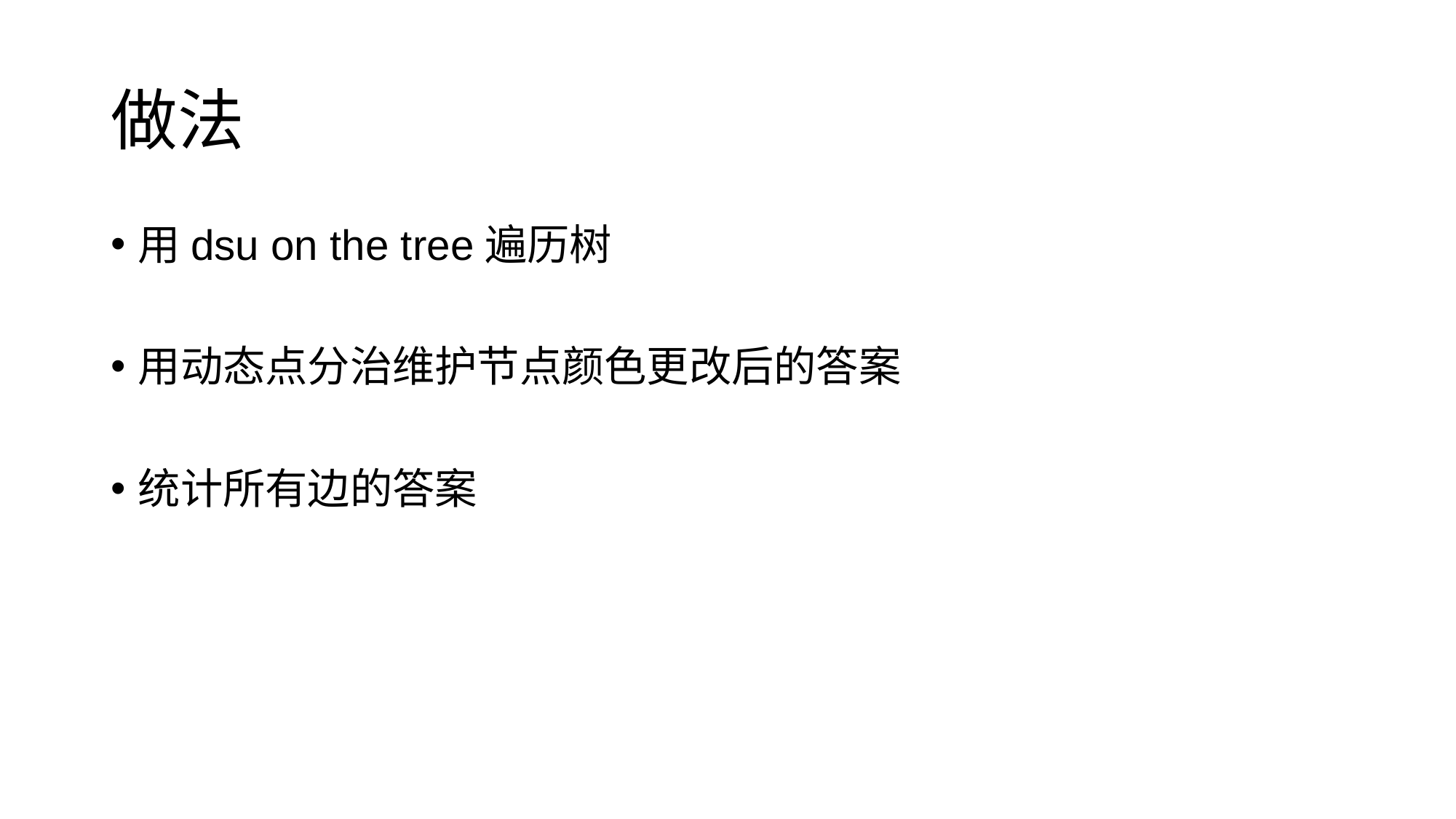

# 做法
用dsu on the tree遍历树

用动态点分治维护节点颜色更改后的答案

统计所有边的答案